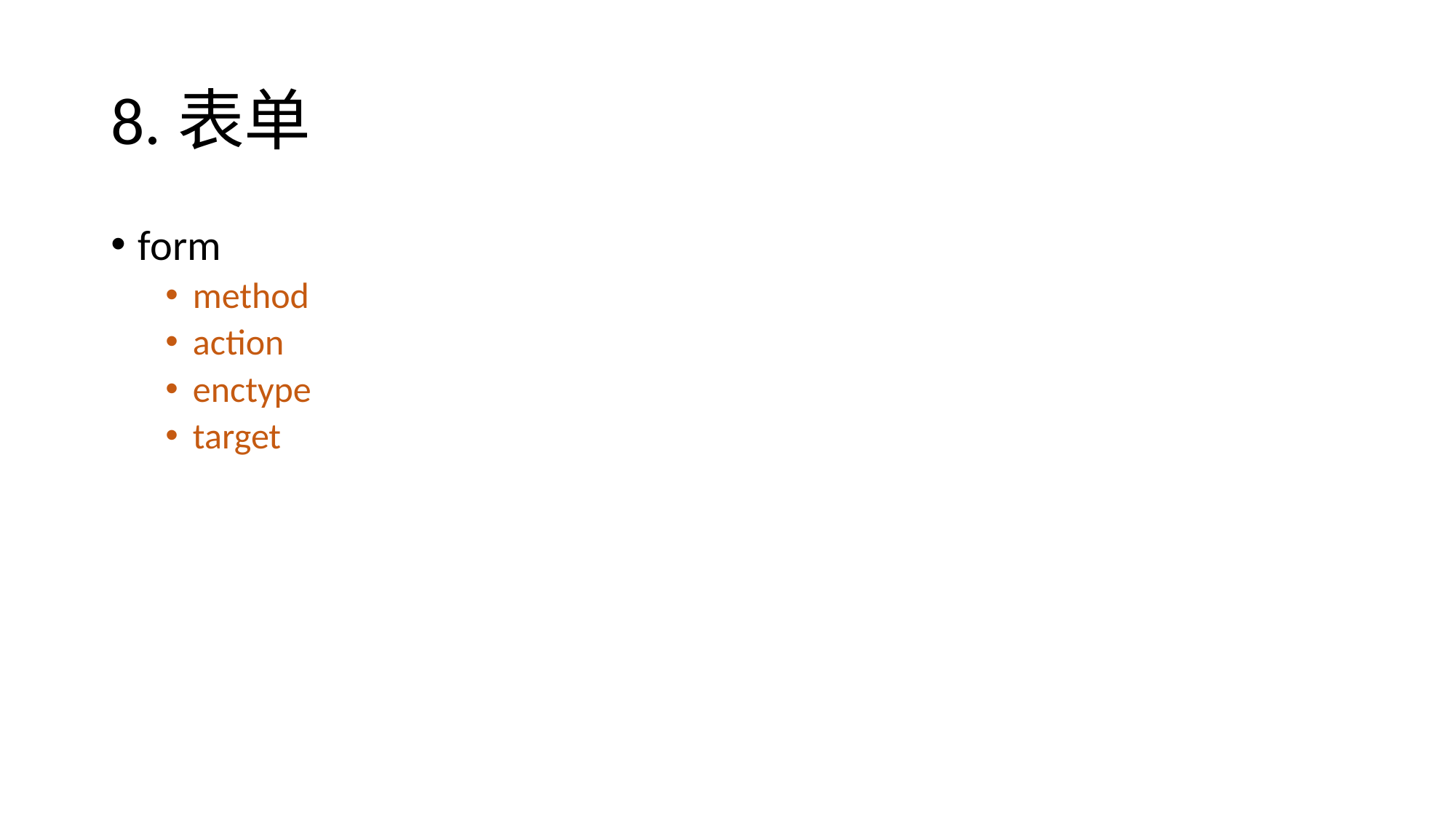

# 8.表单
form
method
action
enctype
target